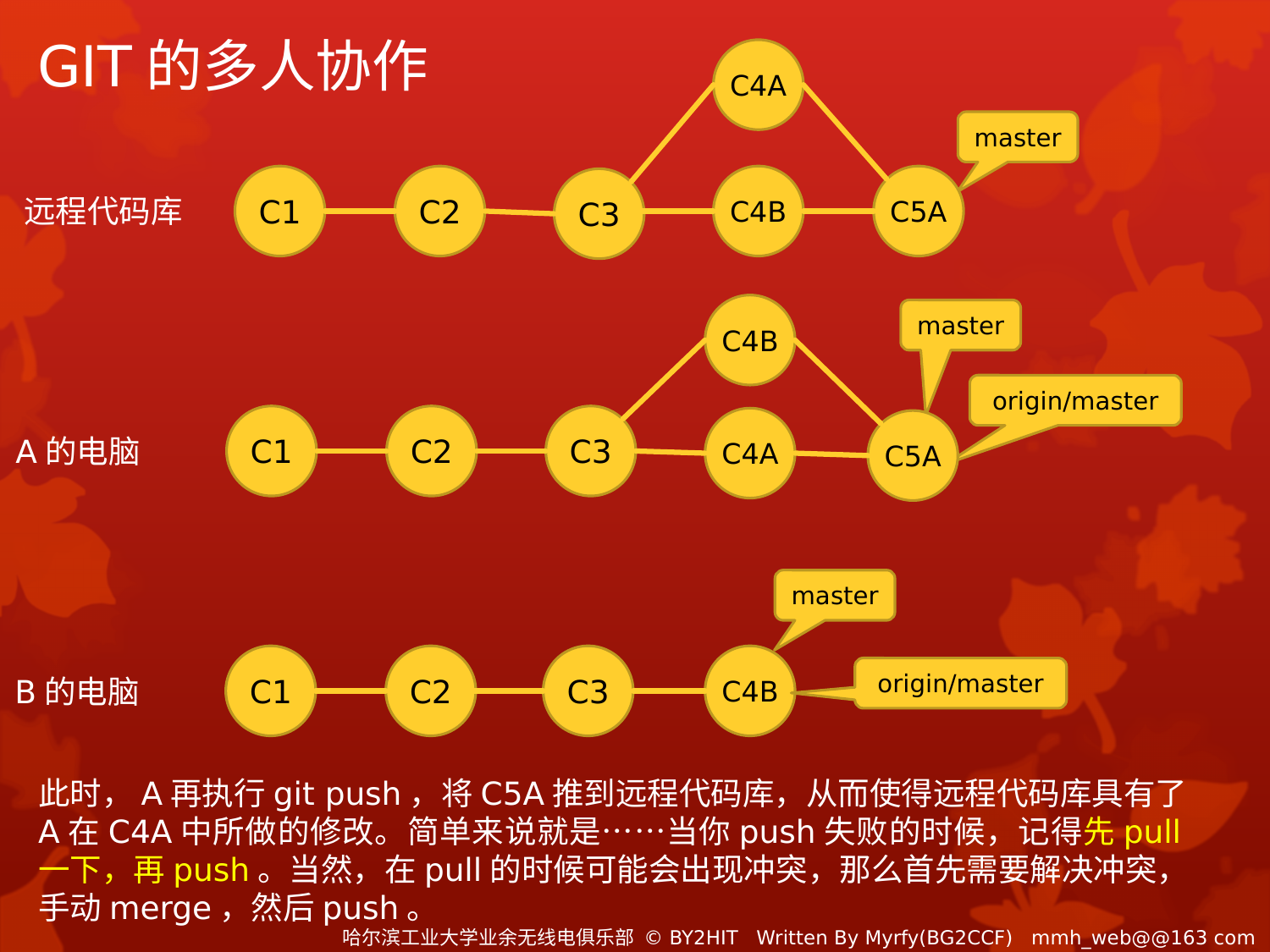

# GIT的多人协作
C4A
master
C1
C2
C4B
C5A
C3
远程代码库
C4B
master
origin/master
C1
C2
C3
C4A
C5A
A的电脑
master
C1
C2
C3
C4B
origin/master
B的电脑
此时，A再执行git push，将C5A推到远程代码库，从而使得远程代码库具有了A在C4A中所做的修改。简单来说就是……当你push失败的时候，记得先pull一下，再push。当然，在pull的时候可能会出现冲突，那么首先需要解决冲突，手动merge，然后push。